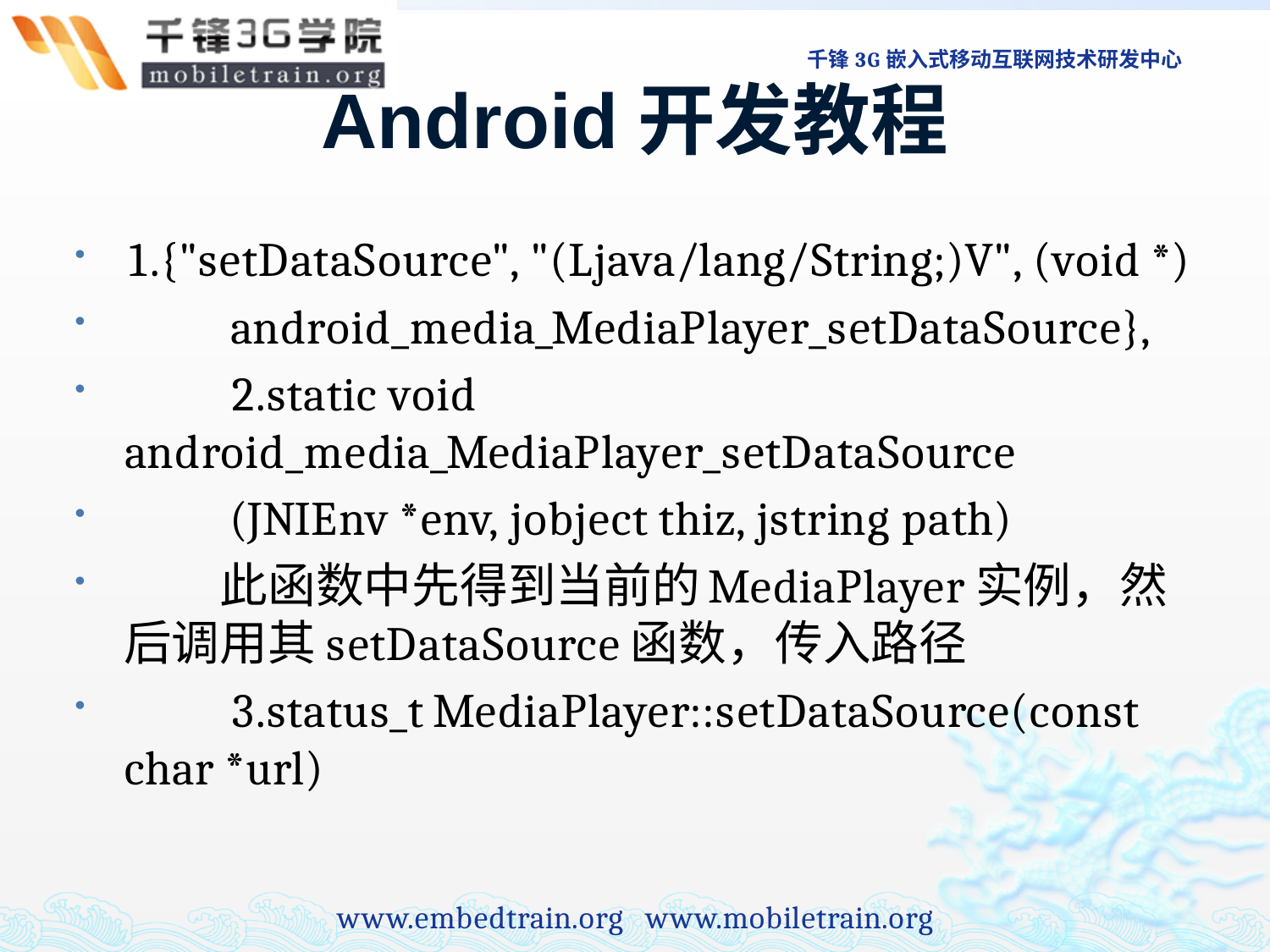

# Android开发教程
1.{"setDataSource", "(Ljava/lang/String;)V", (void *)
　　android_media_MediaPlayer_setDataSource},
　　2.static void android_media_MediaPlayer_setDataSource
　　(JNIEnv *env, jobject thiz, jstring path)
　　此函数中先得到当前的MediaPlayer实例，然后调用其setDataSource函数，传入路径
　　3.status_t MediaPlayer::setDataSource(const char *url)